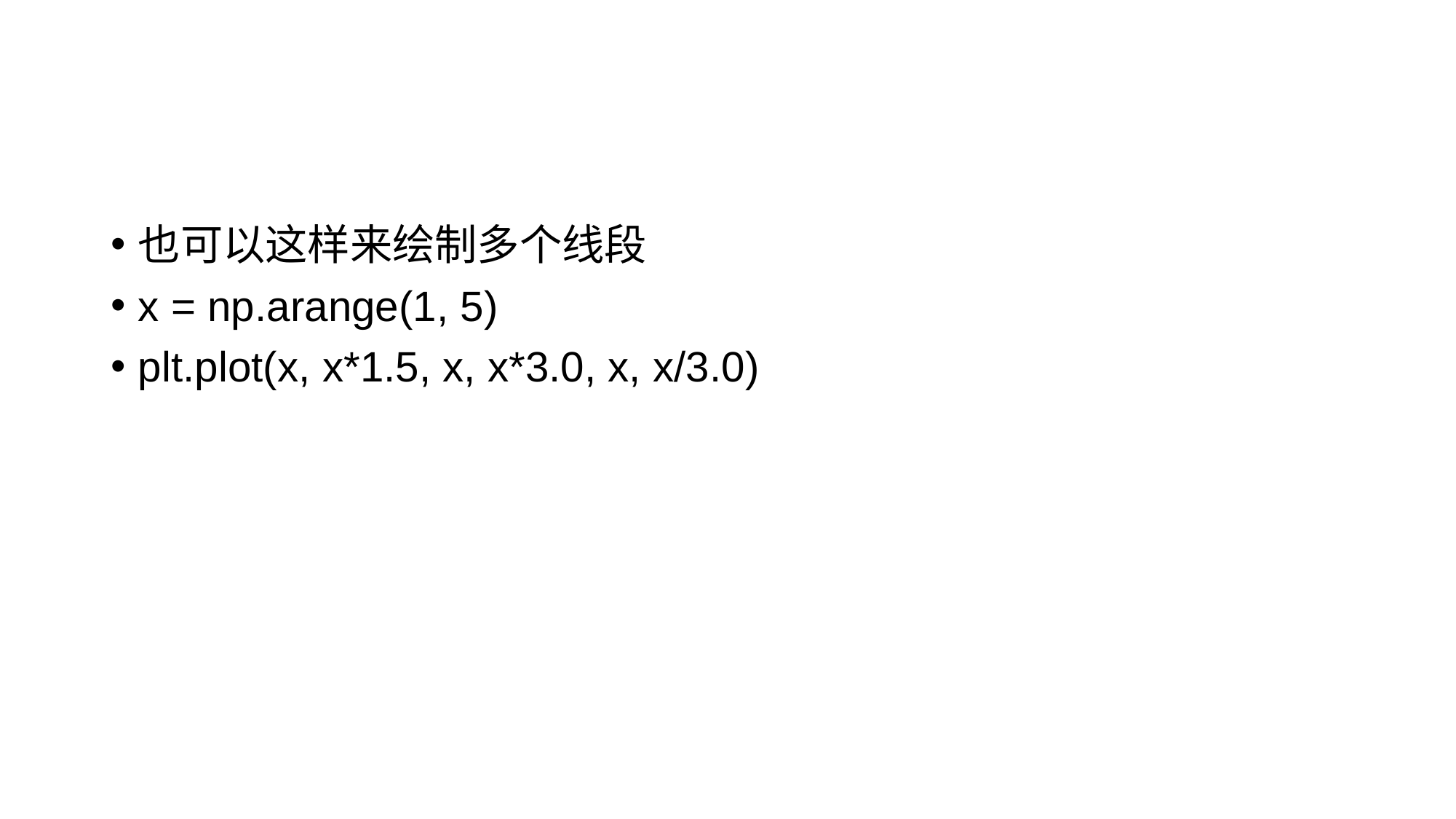

#
也可以这样来绘制多个线段
x = np.arange(1, 5)
plt.plot(x, x*1.5, x, x*3.0, x, x/3.0)